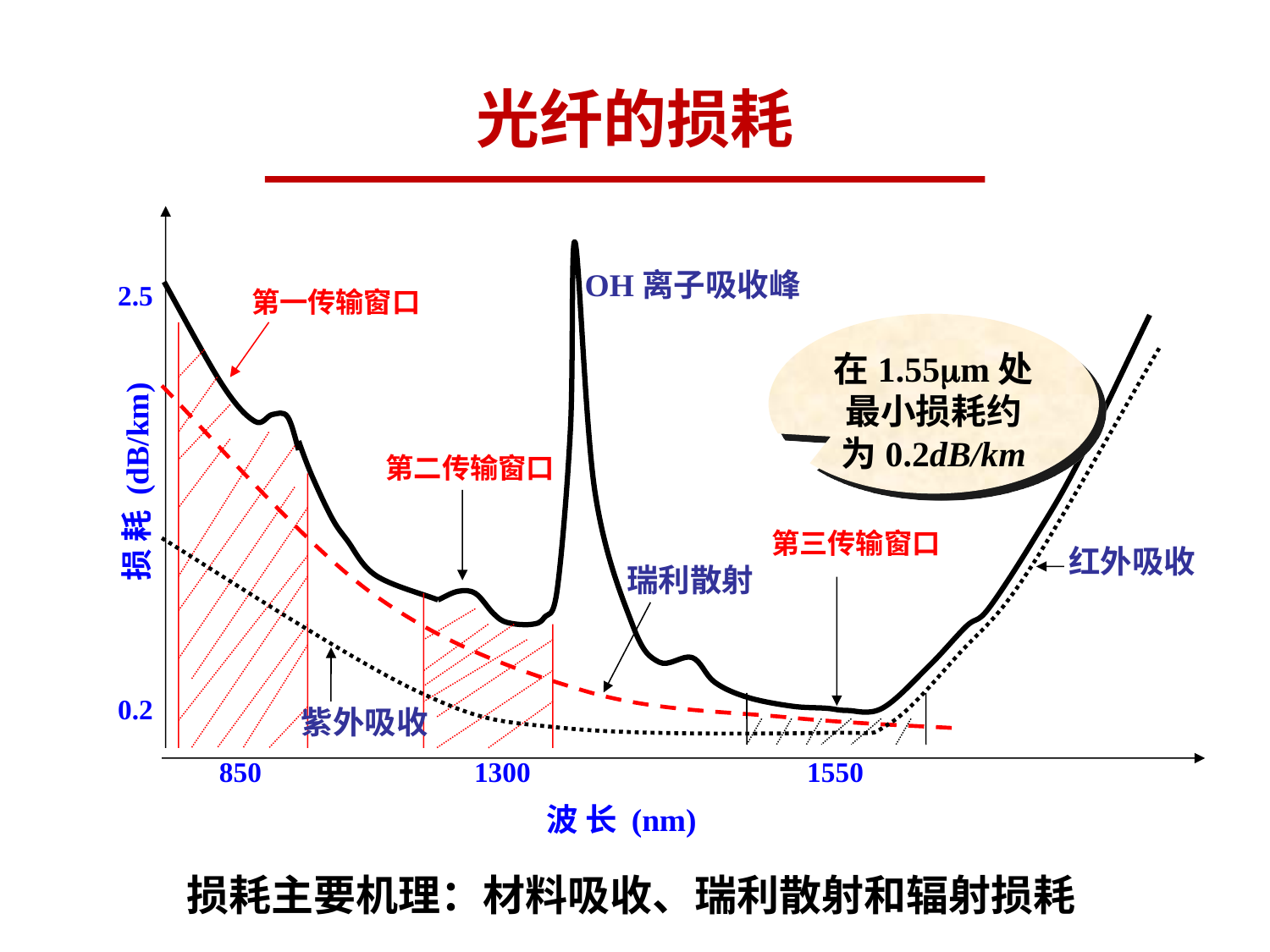

# 光纤的损耗

OH离子吸收峰
2.5
第一传输窗口

在1.55μm处最小损耗约为0.2dB/km
第三传输窗口

第二传输窗口

损 耗 (dB/km)
红外吸收
瑞利散射

0.2
紫外吸收
850
1300
1550

波 长 (nm)
损耗主要机理：材料吸收、瑞利散射和辐射损耗